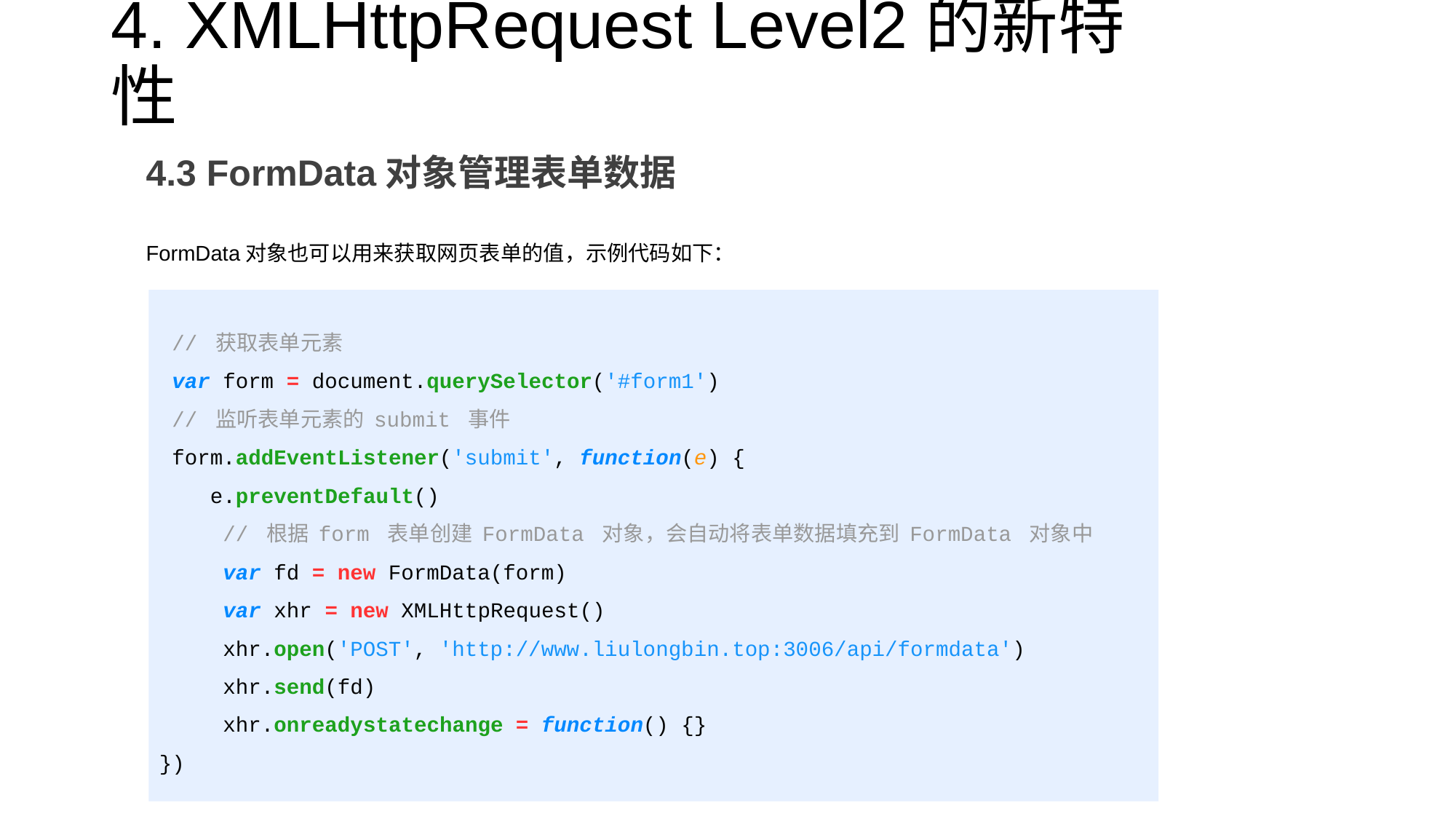

# 4. XMLHttpRequest Level2的新特性
4.3 FormData对象管理表单数据
FormData对象也可以用来获取网页表单的值，示例代码如下：
 // 获取表单元素
 var form = document.querySelector('#form1')
 // 监听表单元素的 submit 事件
 form.addEventListener('submit', function(e) {
    e.preventDefault()
     // 根据 form 表单创建 FormData 对象，会自动将表单数据填充到 FormData 对象中
     var fd = new FormData(form)
     var xhr = new XMLHttpRequest()
     xhr.open('POST', 'http://www.liulongbin.top:3006/api/formdata')
     xhr.send(fd)
     xhr.onreadystatechange = function() {}
})